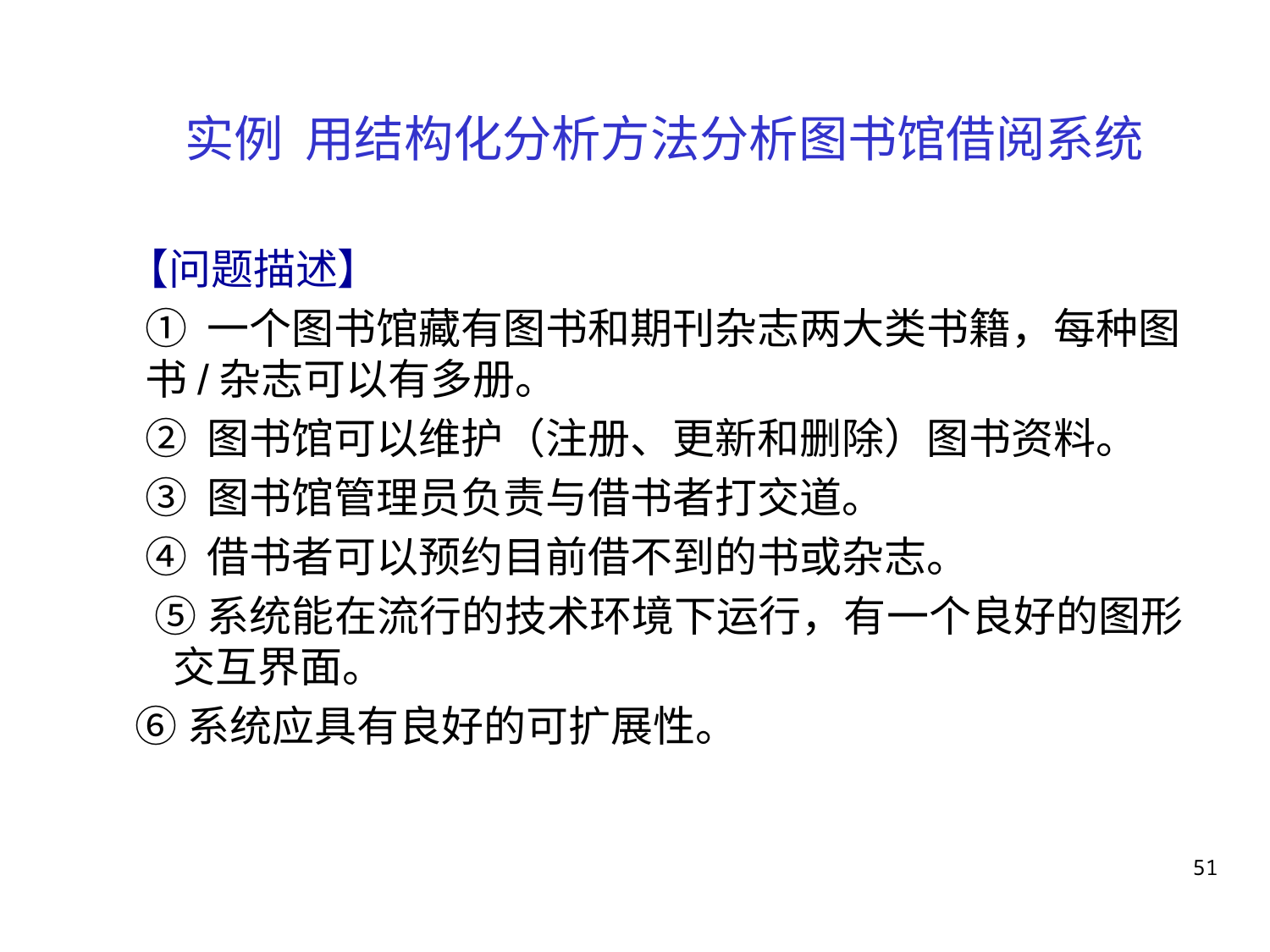

实例  用结构化分析方法分析图书馆借阅系统

  【问题描述】
	① 一个图书馆藏有图书和期刊杂志两大类书籍，每种图书/杂志可以有多册。
	② 图书馆可以维护（注册、更新和删除）图书资料。
	③ 图书馆管理员负责与借书者打交道。
	④ 借书者可以预约目前借不到的书或杂志。
	 ⑤系统能在流行的技术环境下运行，有一个良好的图形    交互界面。
    ⑥系统应具有良好的可扩展性。
51